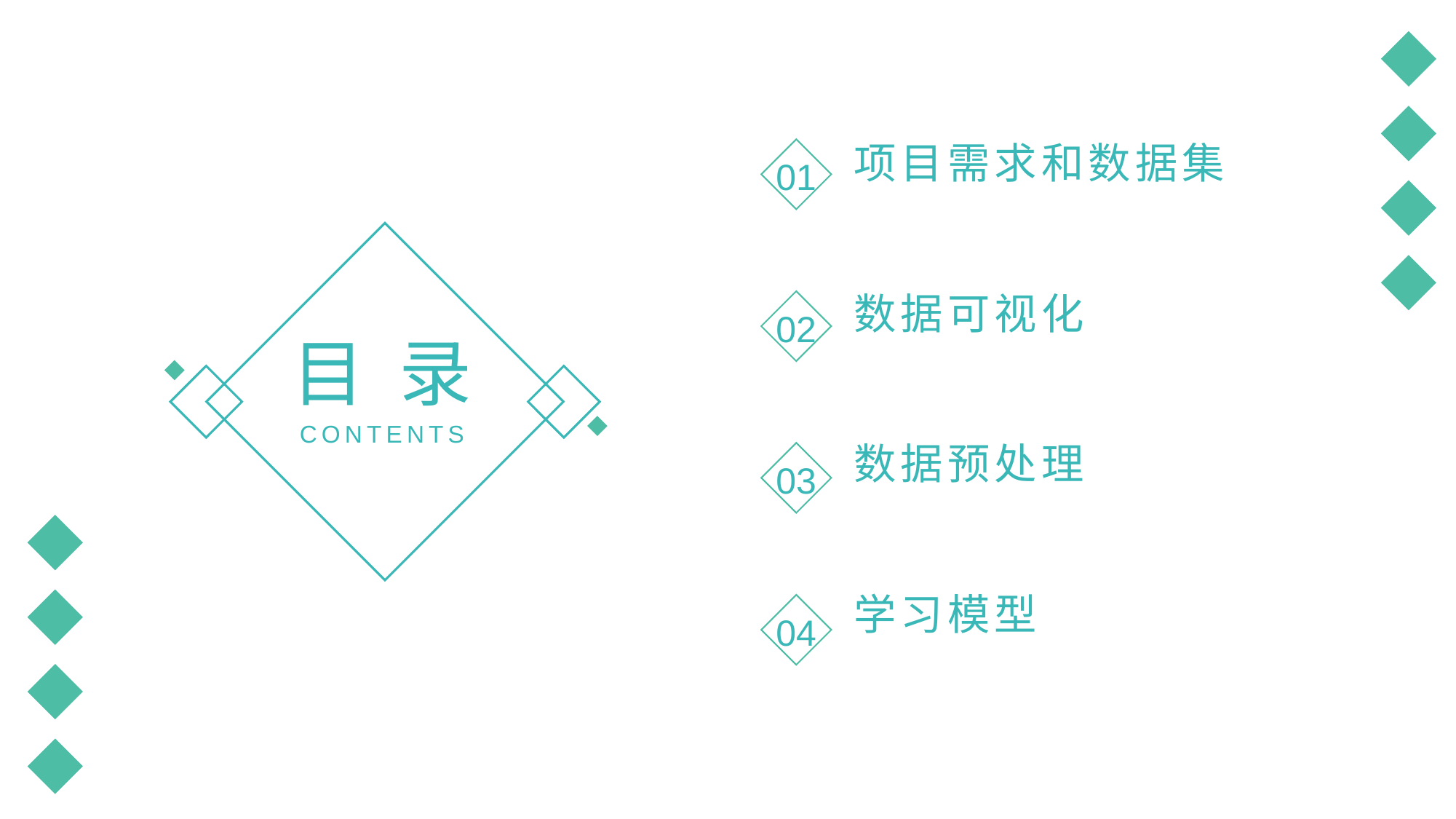

项目需求和数据集
01

数据可视化
02

目 录
CONTENTS
数据预处理
03

学习模型
04